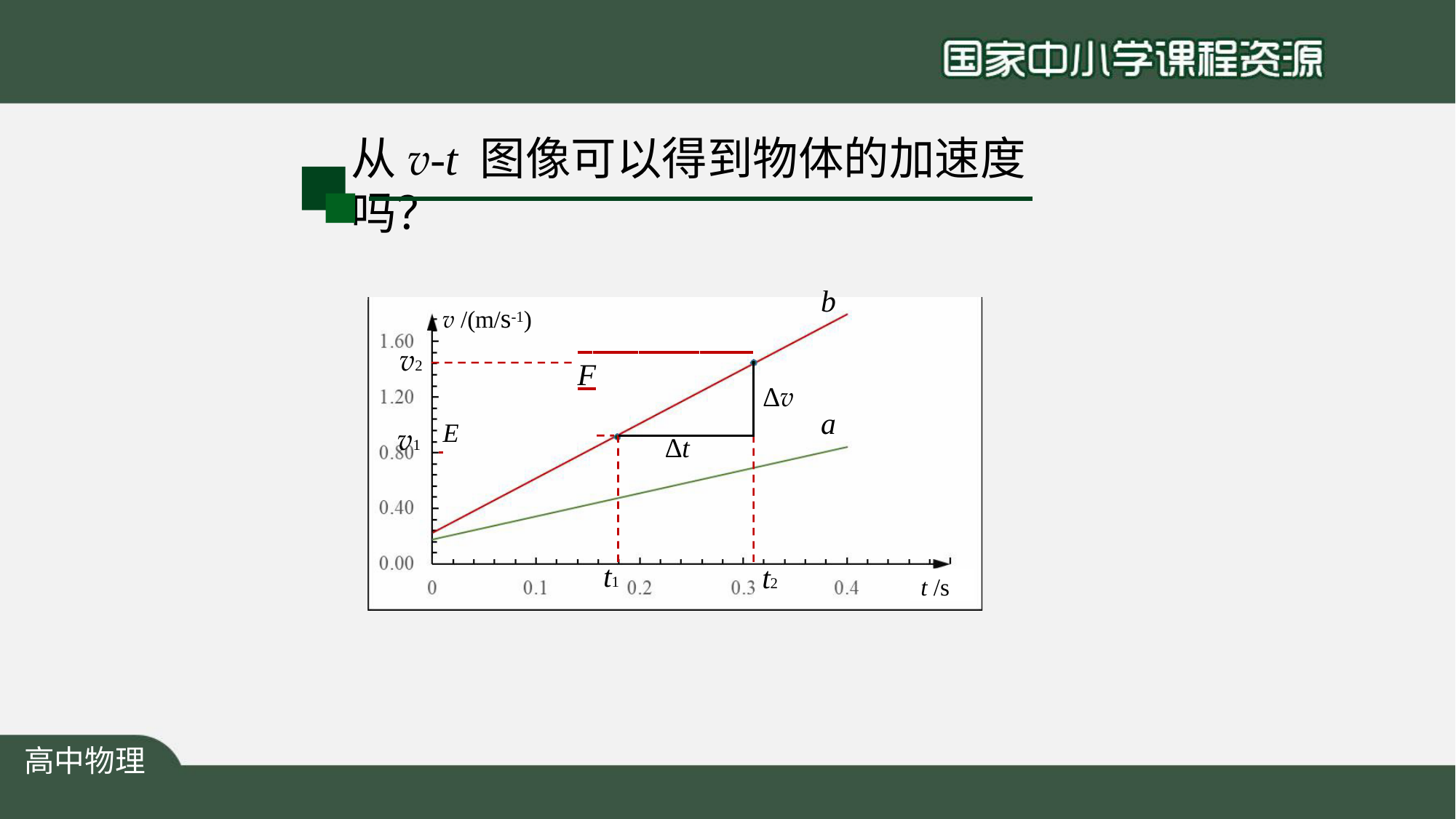

# 从v-t 图像可以得到物体的加速度吗？

b

v /(m/s-1)

                        F
v2

∆v

a
v1	 E

∆t

t1
t2
t /s
高中物理